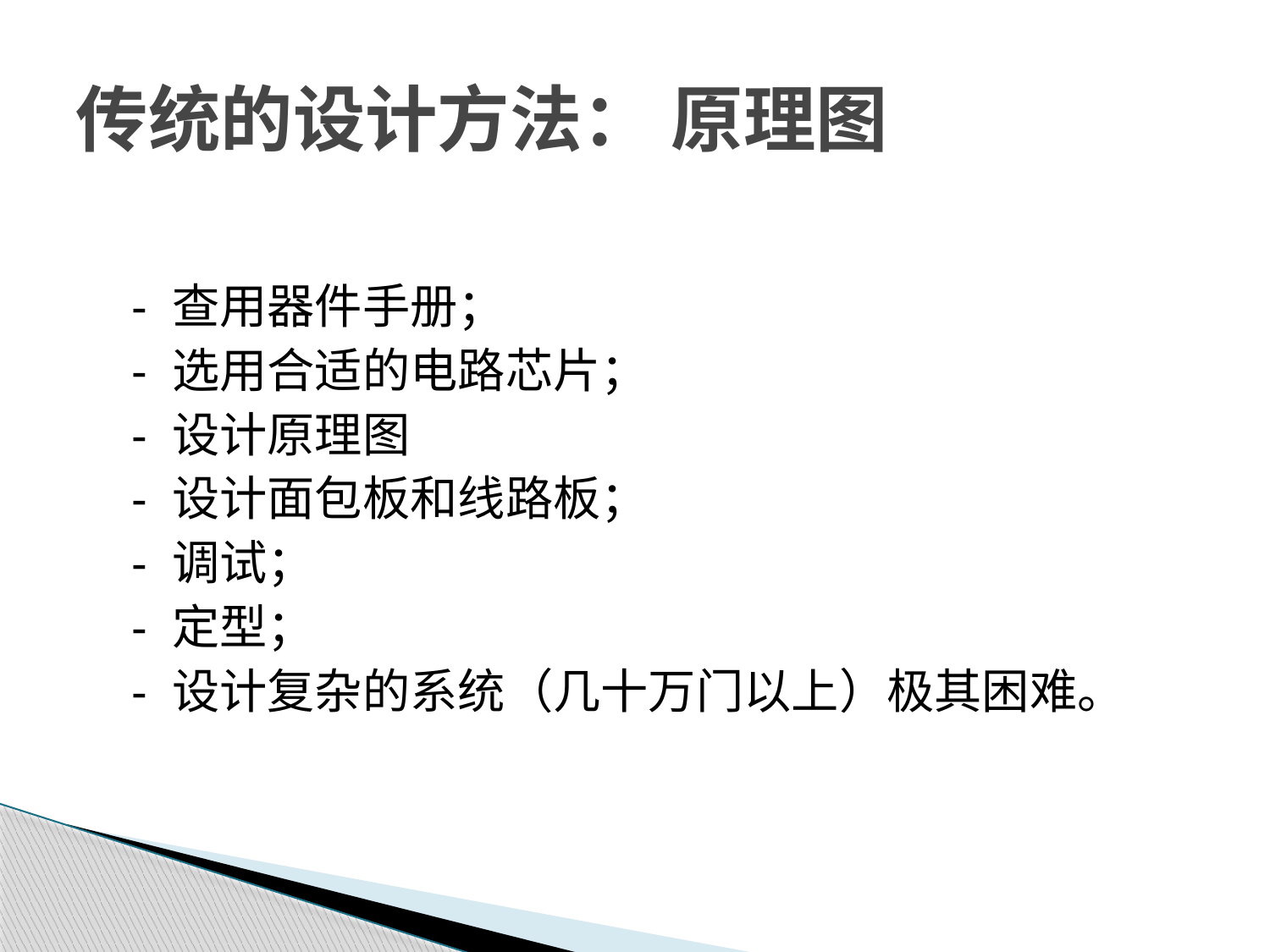

# 传统的设计方法： 原理图

   - 查用器件手册；
   - 选用合适的电路芯片；
   - 设计原理图
   - 设计面包板和线路板；
   - 调试；
   - 定型；
   - 设计复杂的系统（几十万门以上）极其困难。